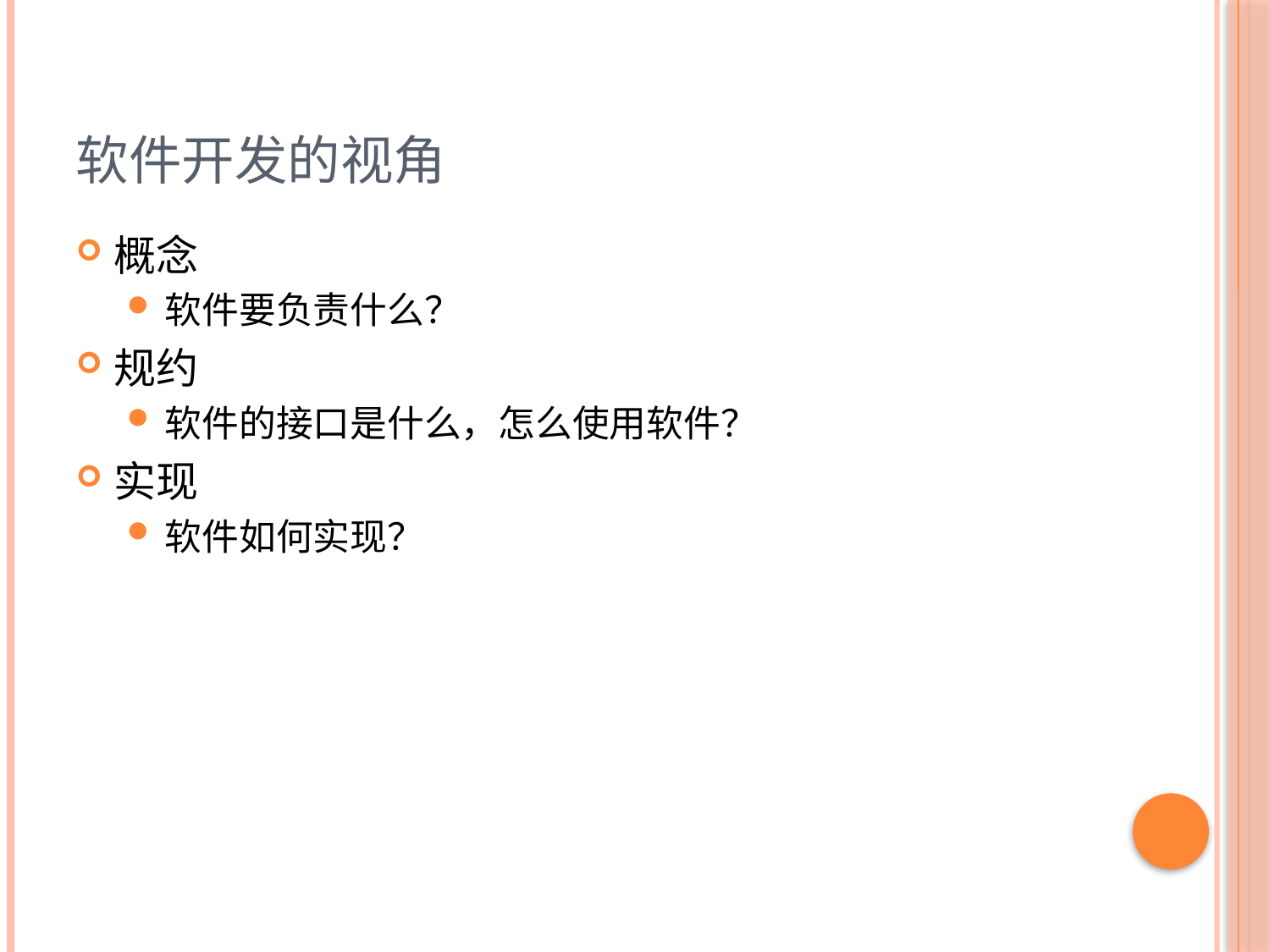

# 软件开发的视角
概念
软件要负责什么？
规约
软件的接口是什么，怎么使用软件？
实现
软件如何实现？